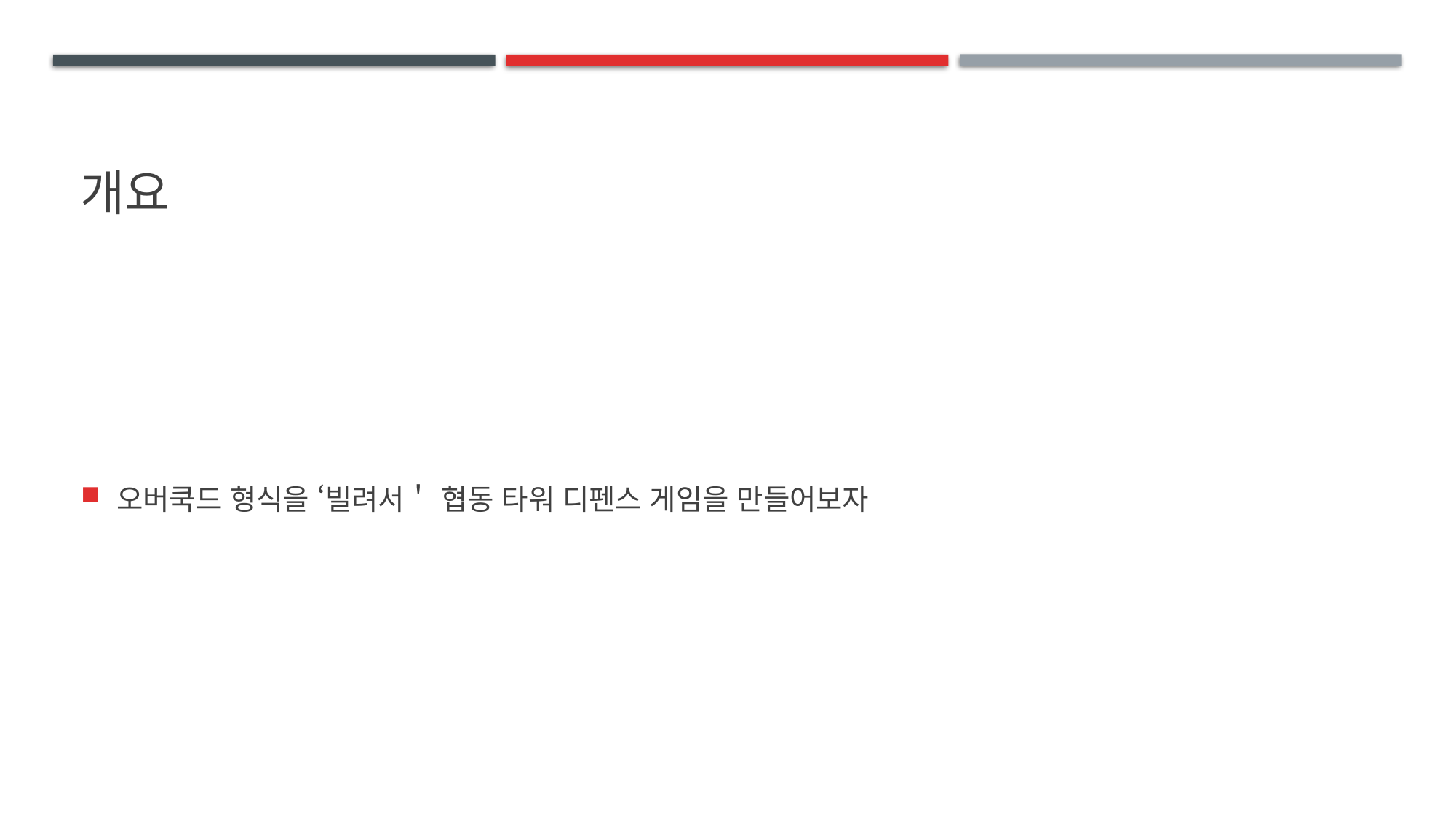

# 개요
오버쿡드 형식을 ‘빌려서＇ 협동 타워 디펜스 게임을 만들어보자